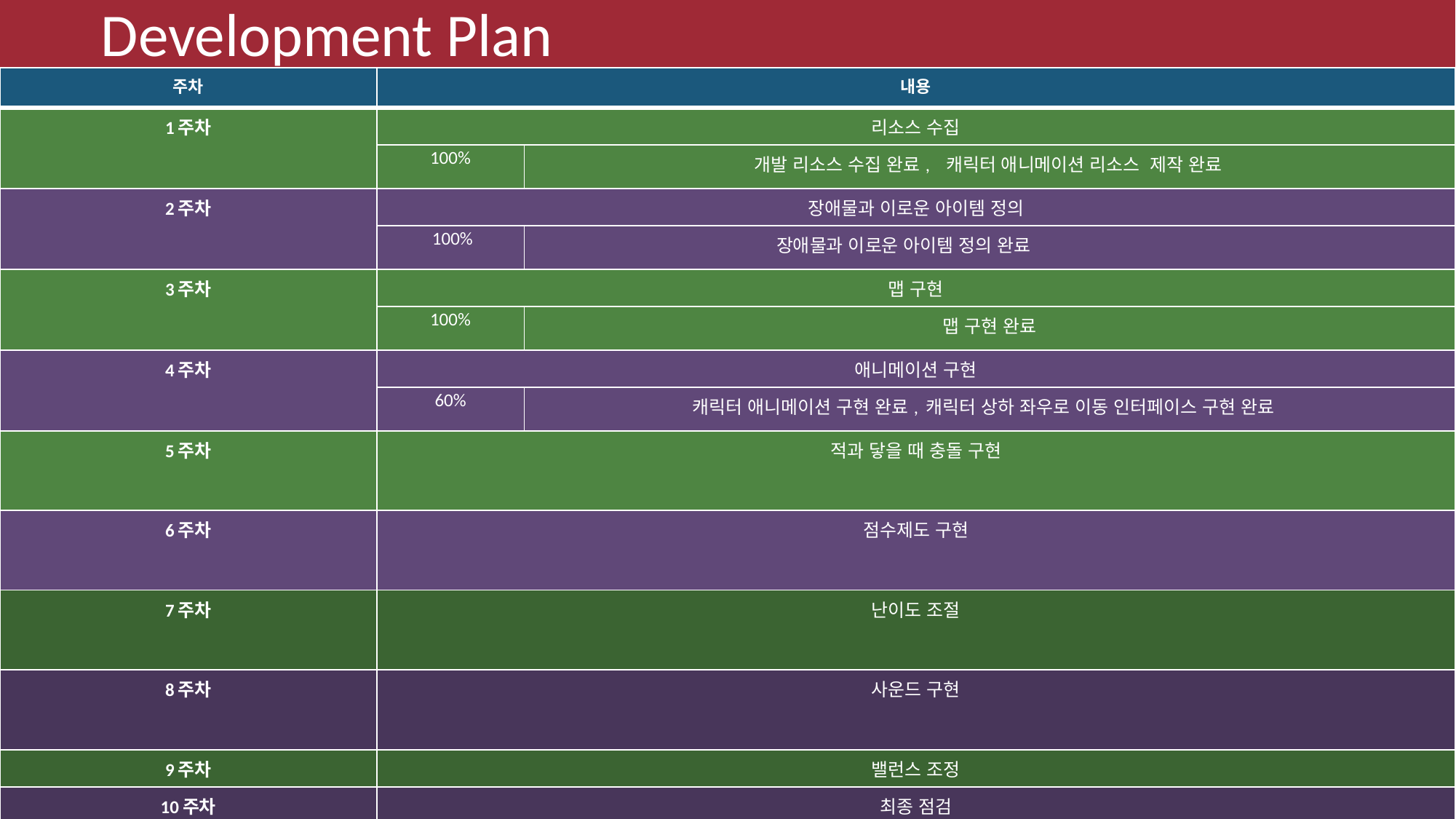

Development Plan

| 주차 | 내용 |  |
| --- | --- | --- |
| 1주차 | 리소스 수집 |  |
|  | 100% | 개발 리소스 수집 완료, 캐릭터 애니메이션 리소스 제작 완료 |
| 2주차 | 장애물과 이로운 아이템 정의 |  |
|  | 100% | 장애물과 이로운 아이템 정의 완료 |
| 3주차 | 맵 구현 |  |
|  | 100% | 맵 구현 완료 |
| 4주차 | 애니메이션 구현 |  |
|  | 60% | 캐릭터 애니메이션 구현 완료, 캐릭터 상하 좌우로 이동 인터페이스 구현 완료 |
| 5주차 | 적과 닿을 때 충돌 구현 |  |
| 6주차 | 점수제도 구현 |  |
| 7주차 | 난이도 조절 |  |
| 8주차 | 사운드 구현 |  |
| 9주차 | 밸런스 조정 |  |
| 10주차 | 최종 점검 |  |